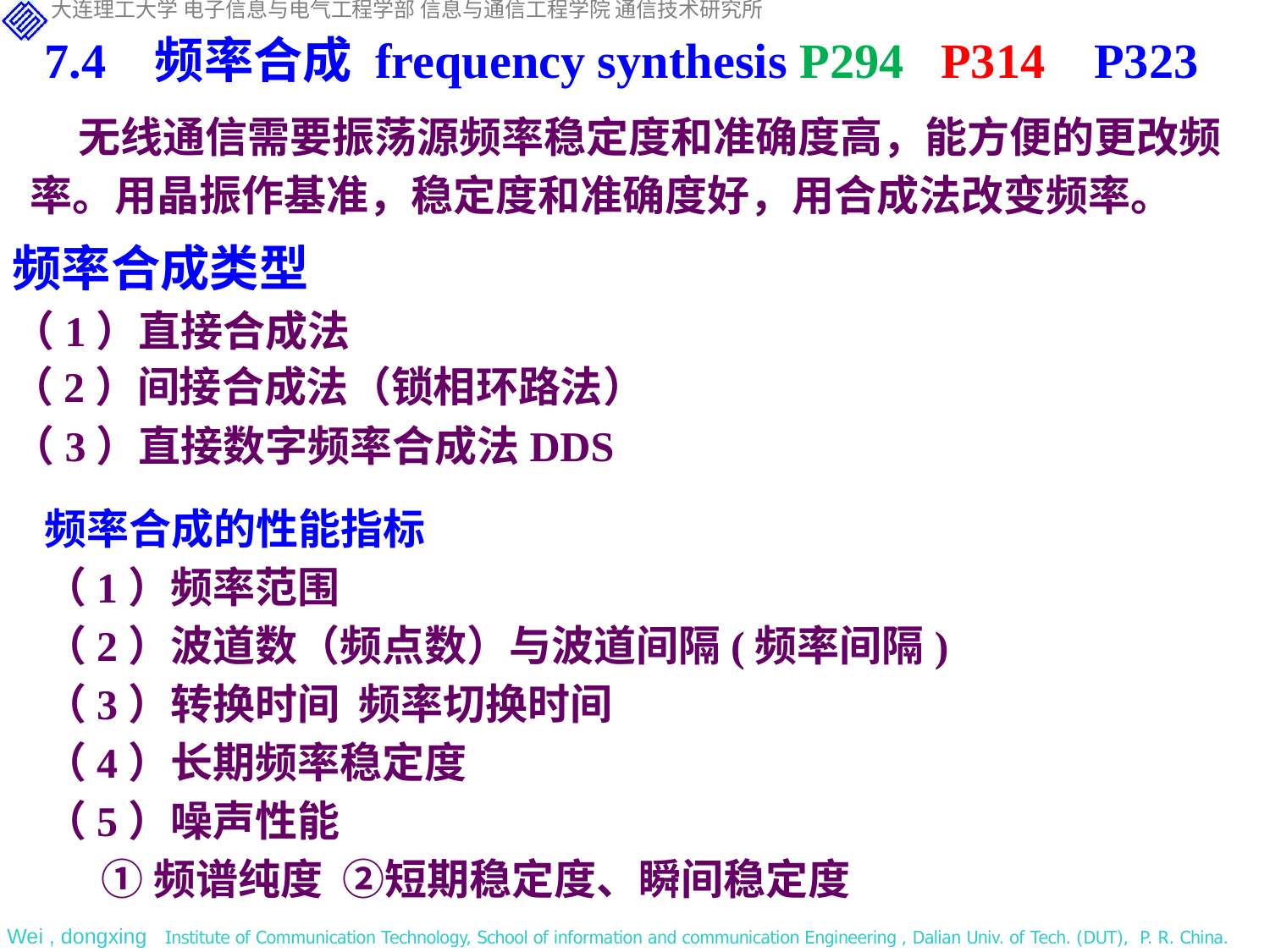

7.4   频率合成 frequency synthesis P294   P314    P323
    无线通信需要振荡源频率稳定度和准确度高，能方便的更改频率。用晶振作基准，稳定度和准确度好，用合成法改变频率。
频率合成类型
（1）直接合成法
（2）间接合成法（锁相环路法）
（3）直接数字频率合成法DDS
频率合成的性能指标
（1）频率范围
（2）波道数（频点数）与波道间隔(频率间隔)
（3）转换时间  频率切换时间
（4）长期频率稳定度
（5）噪声性能
      ①频谱纯度  ②短期稳定度、瞬间稳定度